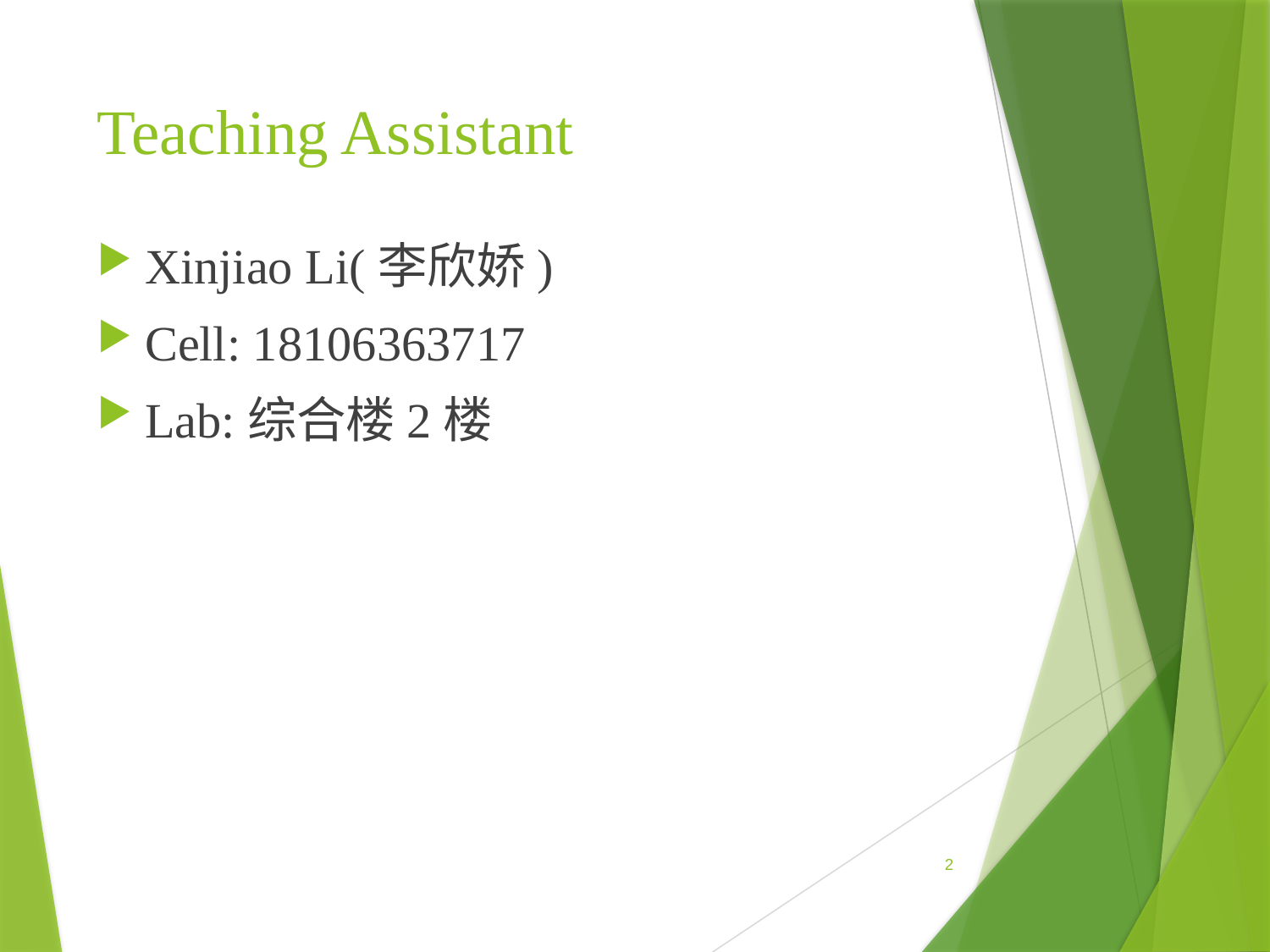

# Teaching Assistant
Xinjiao Li(李欣娇)
Cell: 18106363717
Lab:综合楼2楼
2